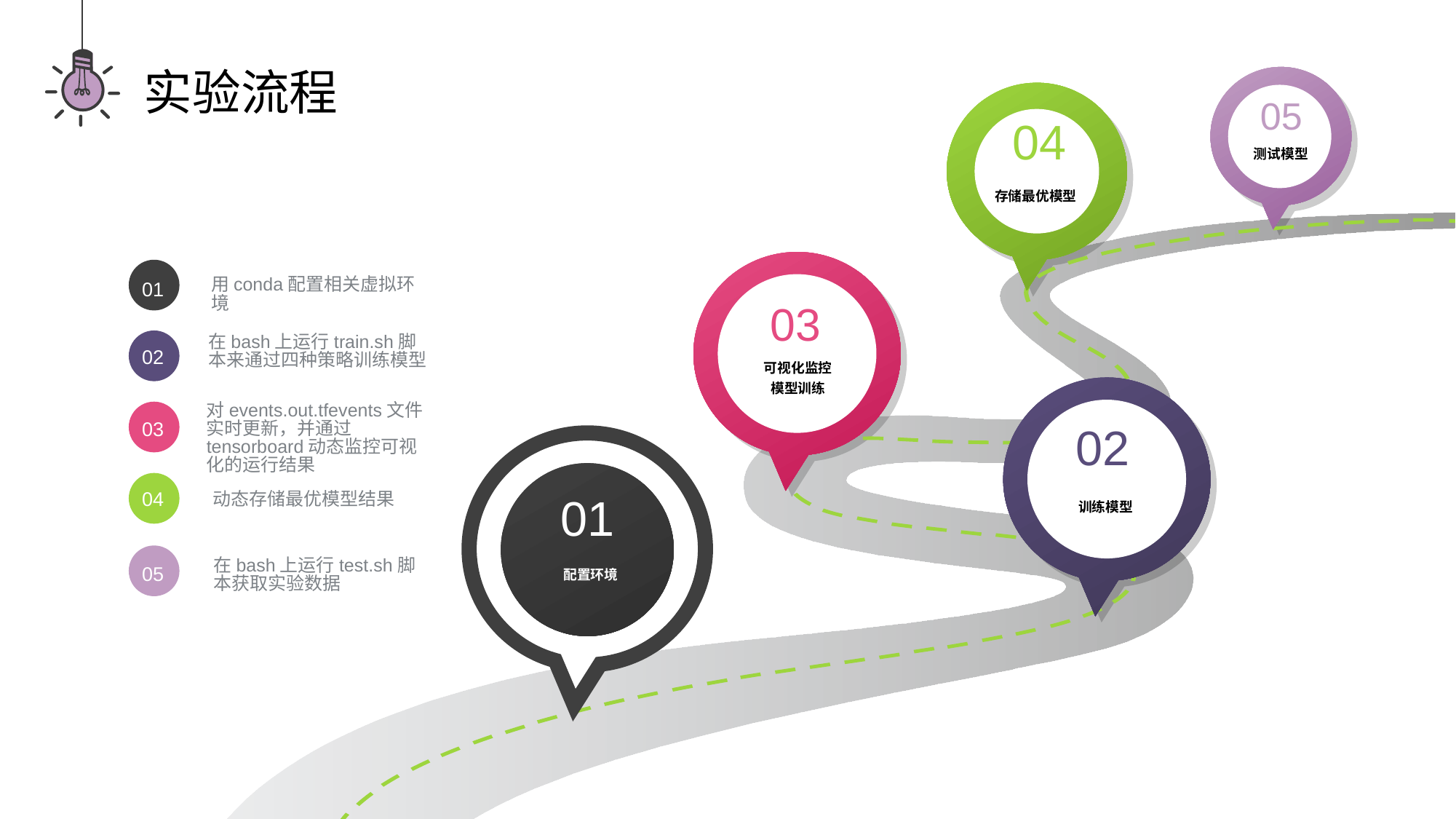

实验流程

05

04

测试模型
存储最优模型

01
用conda配置相关虚拟环境

03
在bash上运行train.sh脚本来通过四种策略训练模型

02
可视化监控模型训练

对events.out.tfevents文件实时更新，并通过tensorboard动态监控可视化的运行结果

03
02

04
01
动态存储最优模型结果
训练模型

05
在bash上运行test.sh脚本获取实验数据
配置环境